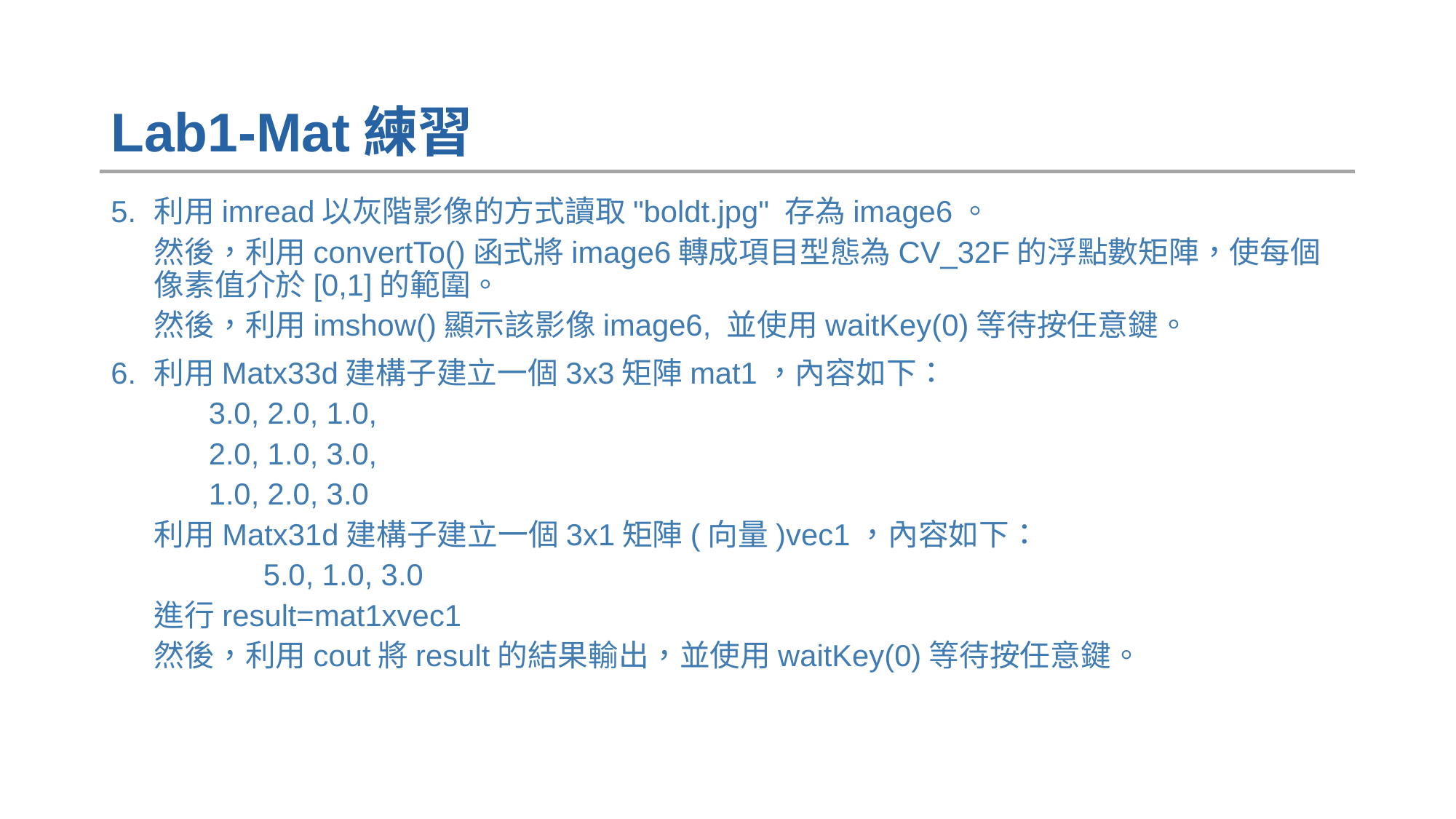

# Lab1-Mat練習
利用imread以灰階影像的方式讀取"boldt.jpg" 存為image6。
然後，利用convertTo()函式將image6轉成項目型態為CV_32F的浮點數矩陣，使每個像素值介於[0,1]的範圍。
然後，利用imshow()顯示該影像image6, 並使用waitKey(0)等待按任意鍵。
利用Matx33d建構子建立一個3x3矩陣mat1，內容如下：
3.0, 2.0, 1.0,
2.0, 1.0, 3.0,
1.0, 2.0, 3.0
利用Matx31d建構子建立一個3x1矩陣(向量)vec1，內容如下：
	5.0, 1.0, 3.0
進行result=mat1xvec1
然後，利用cout將result的結果輸出，並使用waitKey(0)等待按任意鍵。